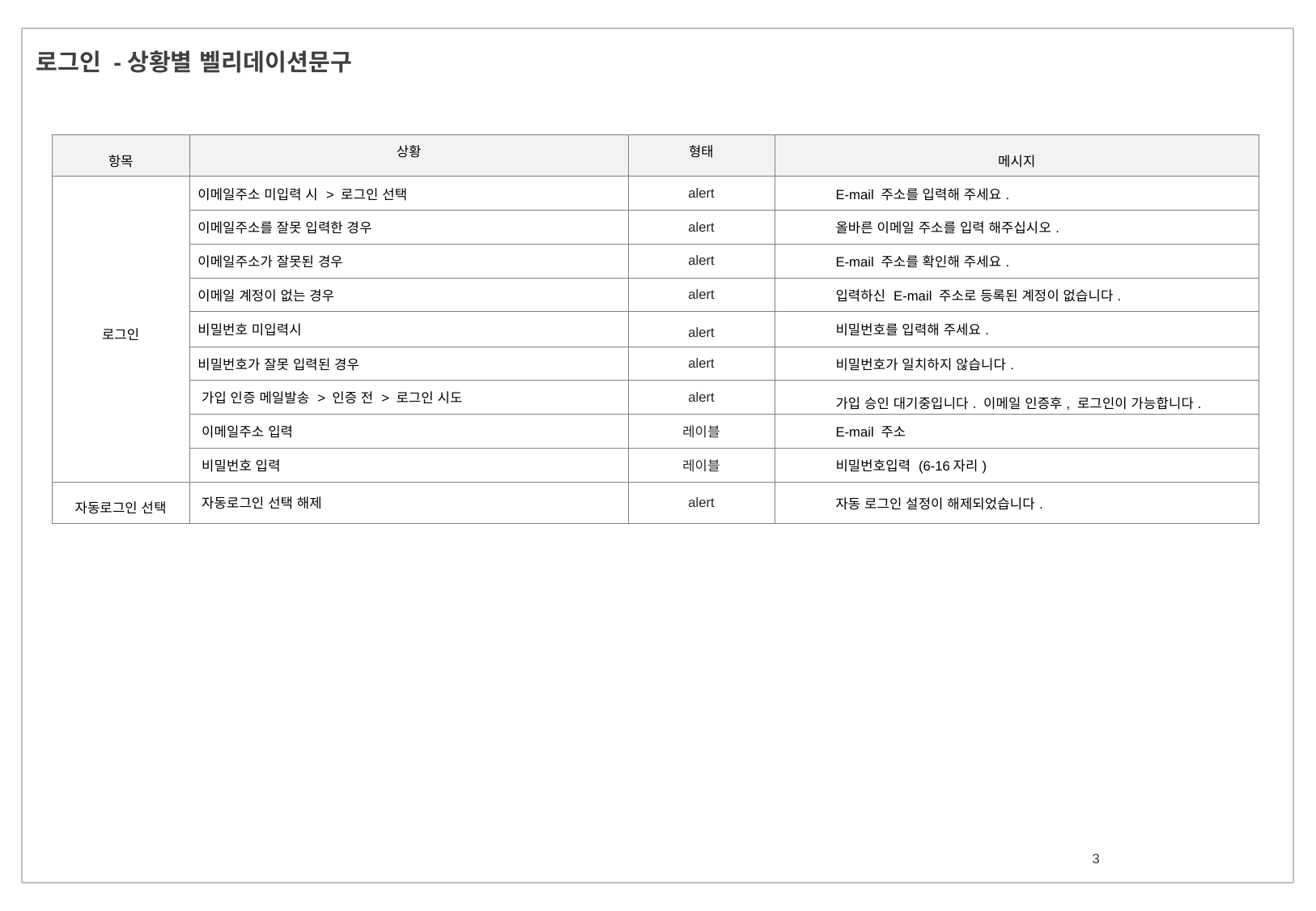

로그인 -상황별 벨리데이션문구
| 항목 | 상황 | 형태 | 메시지 |
| --- | --- | --- | --- |
| 로그인 | 이메일주소 미입력 시 > 로그인 선택 | alert | E-mail 주소를 입력해 주세요. |
|  | 이메일주소를 잘못 입력한 경우 | alert | 올바른 이메일 주소를 입력 해주십시오. |
|  | 이메일주소가 잘못된 경우 | alert | E-mail 주소를 확인해 주세요. |
|  | 이메일 계정이 없는 경우 | alert | 입력하신 E-mail 주소로 등록된 계정이 없습니다. |
|  | 비밀번호 미입력시 | alert | 비밀번호를 입력해 주세요. |
|  | 비밀번호가 잘못 입력된 경우 | alert | 비밀번호가 일치하지 않습니다. |
|  | 가입 인증 메일발송 > 인증 전 > 로그인 시도 | alert | 가입 승인 대기중입니다. 이메일 인증후, 로그인이 가능합니다. |
|  | 이메일주소 입력 | 레이블 | E-mail 주소 |
|  | 비밀번호 입력 | 레이블 | 비밀번호입력 (6-16자리) |
| 자동로그인 선택 | 자동로그인 선택 해제 | alert | 자동 로그인 설정이 해제되었습니다. |
3